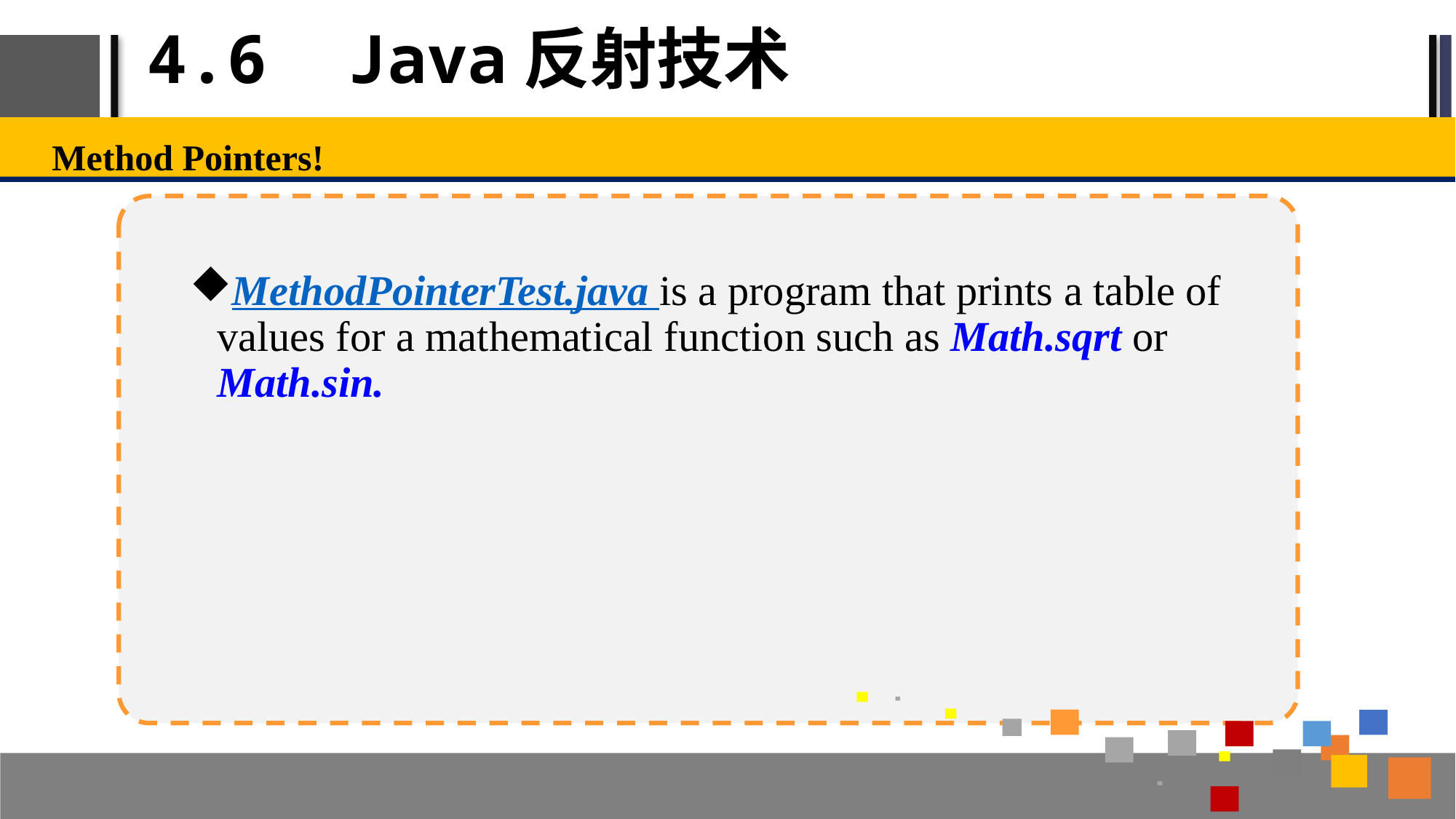

# 4.6  Java反射技术

Method Pointers!

MethodPointerTest.java is a program that prints a table of values for a mathematical function such as Math.sqrt or Math.sin.